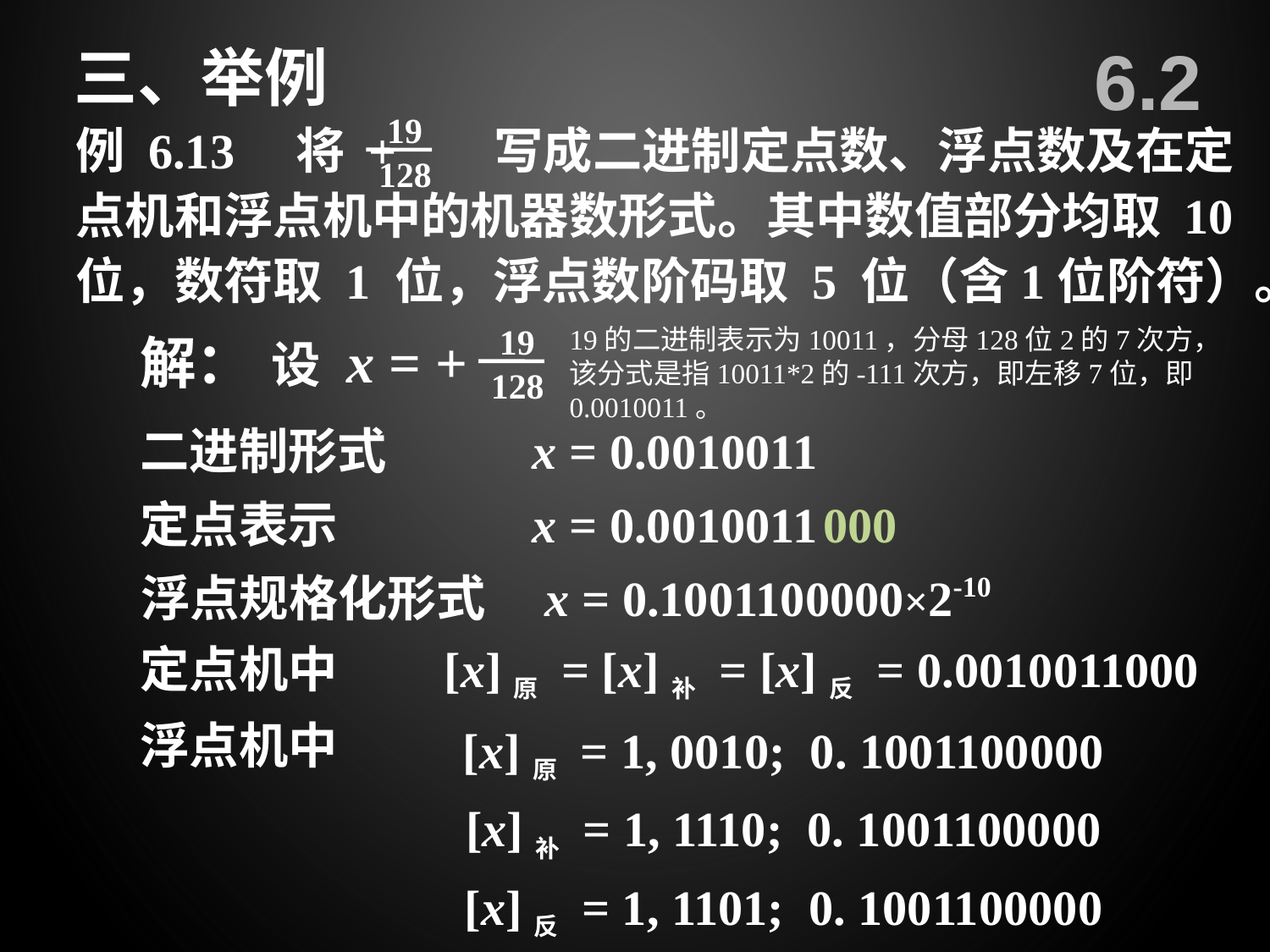

6.2
三、举例
19
128

例 6.13    将 +       写成二进制定点数、浮点数及在定点机和浮点机中的机器数形式。其中数值部分均取 10 位，数符取 1 位，浮点数阶码取 5 位（含1位阶符）。
19
128

设 x = +
19的二进制表示为10011，分母128位2的7次方，该分式是指10011*2的-111次方，即左移7位，即0.0010011。
解：
二进制形式
x = 0.0010011
定点表示
x = 0.0010011
000
浮点规格化形式
x = 0.1001100000×2-10
定点机中
[x]原 = [x]补 = [x]反 = 0.0010011000
浮点机中
[x]原 = 1, 0010;  0. 1001100000
[x]补 = 1, 1110;  0. 1001100000
[x]反 = 1, 1101;  0. 1001100000